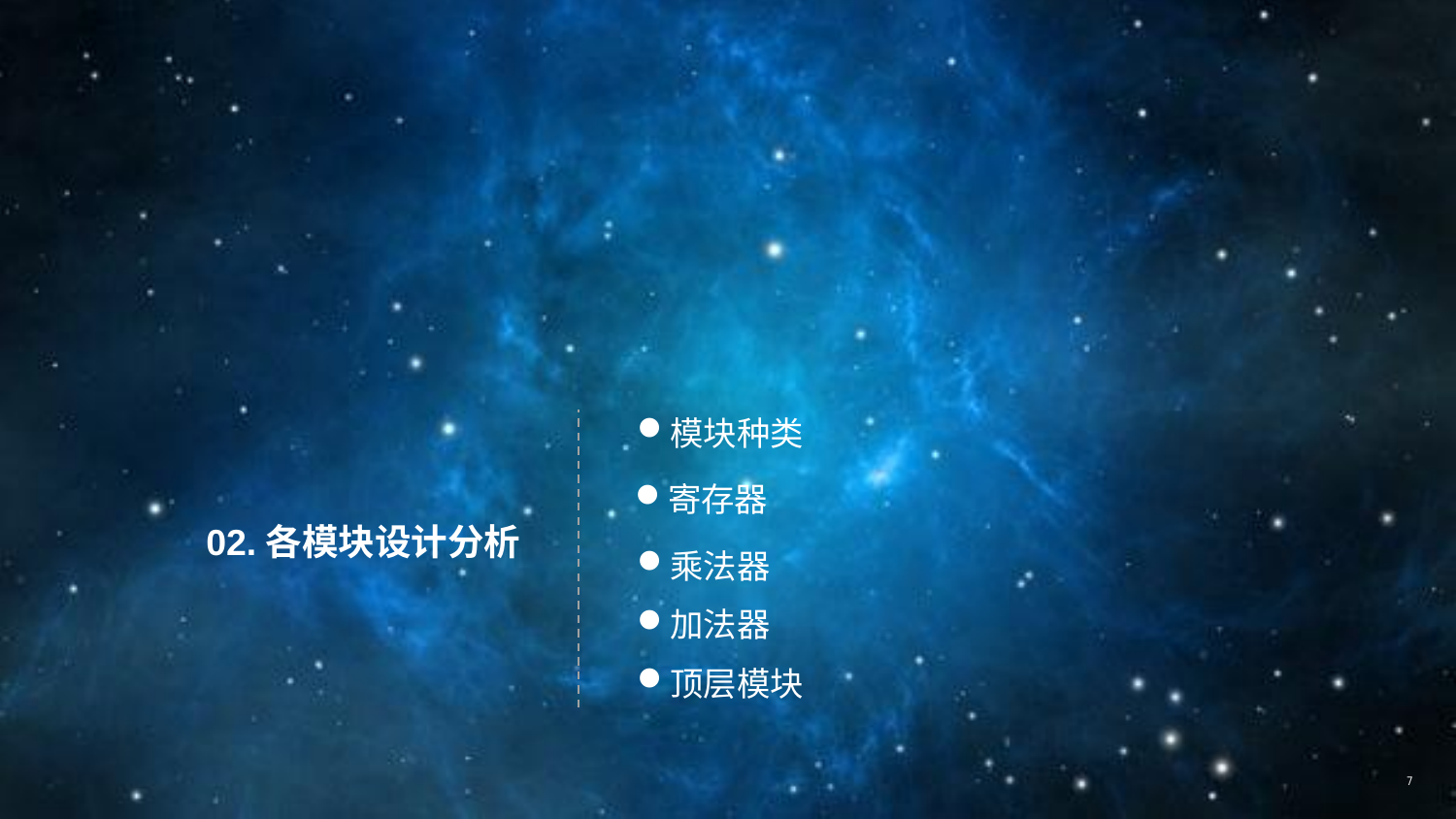

模块种类
寄存器
02.各模块设计分析
乘法器
加法器
顶层模块
7